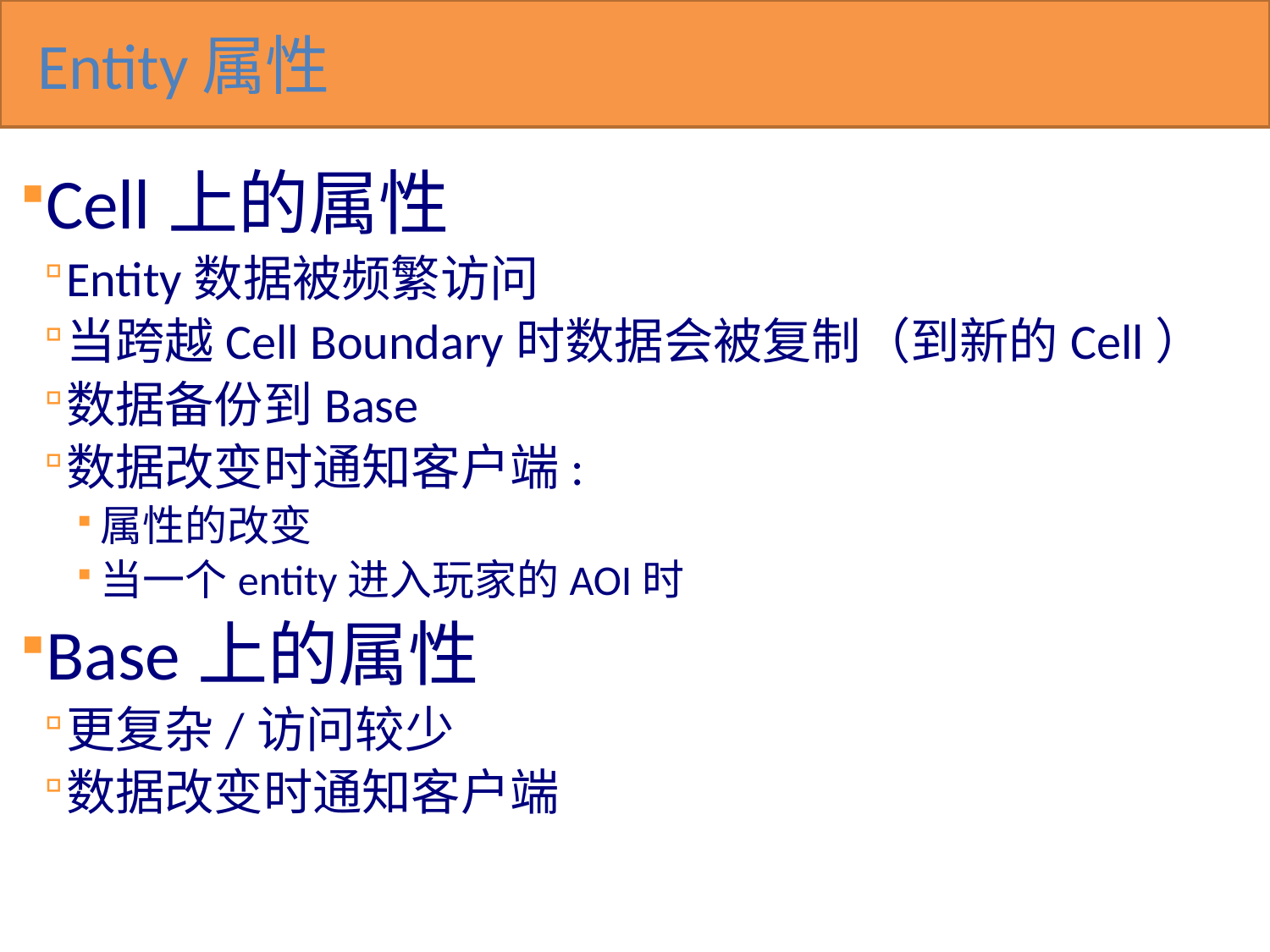

# Entity属性
Cell上的属性
Entity数据被频繁访问
当跨越Cell Boundary时数据会被复制（到新的Cell）
数据备份到Base
数据改变时通知客户端:
属性的改变
当一个entity进入玩家的AOI时
Base上的属性
更复杂/访问较少
数据改变时通知客户端